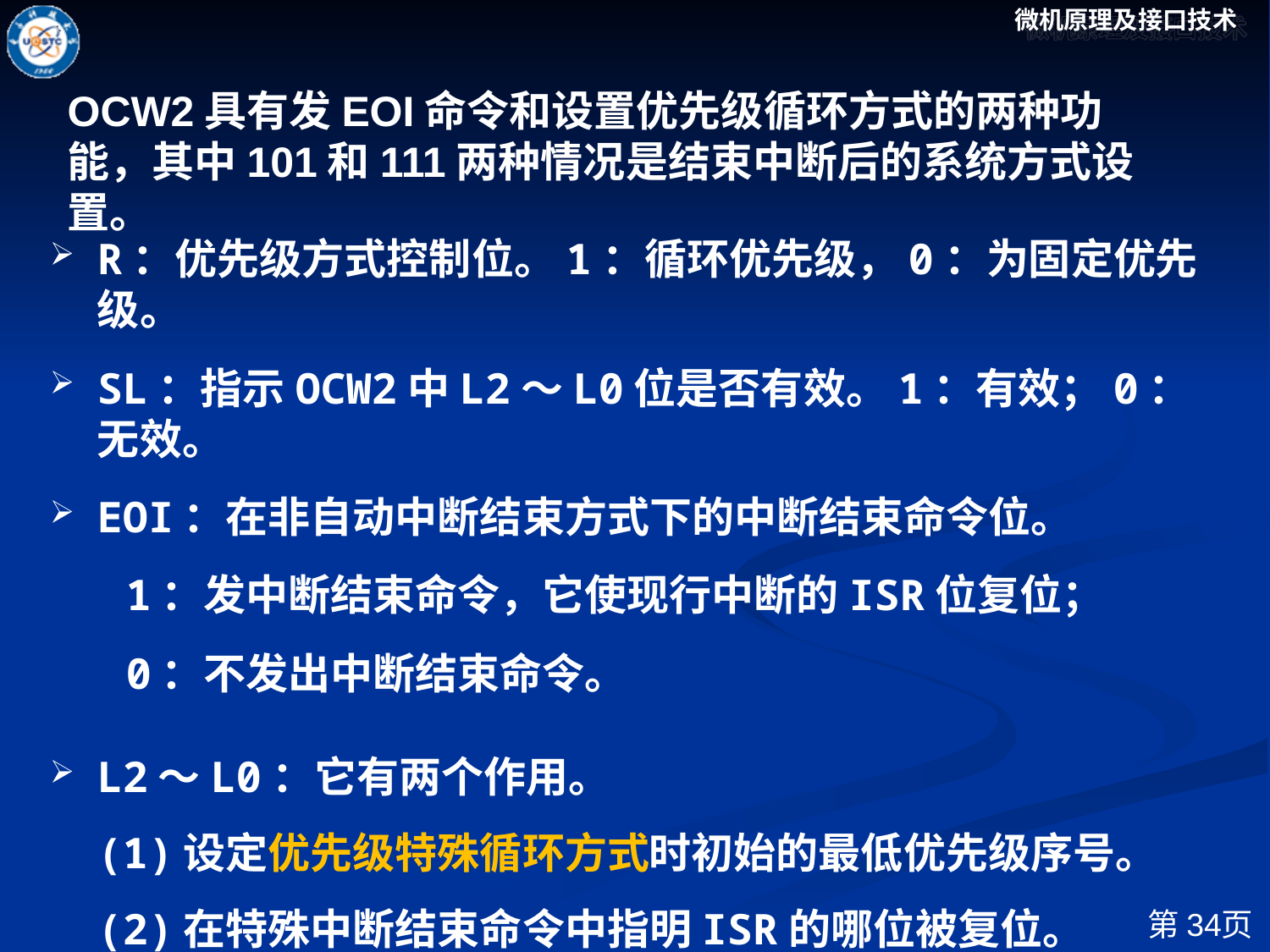

OCW2具有发EOI命令和设置优先级循环方式的两种功能，其中101和111两种情况是结束中断后的系统方式设置。

R：优先级方式控制位。1：循环优先级，0：为固定优先级。
SL：指示OCW2中L2～L0位是否有效。1：有效；0：无效。
EOI：在非自动中断结束方式下的中断结束命令位。
   1：发中断结束命令，它使现行中断的ISR位复位；
   0：不发出中断结束命令。
L2～L0：它有两个作用。
(1)设定优先级特殊循环方式时初始的最低优先级序号。
(2)在特殊中断结束命令中指明ISR的哪位被复位。